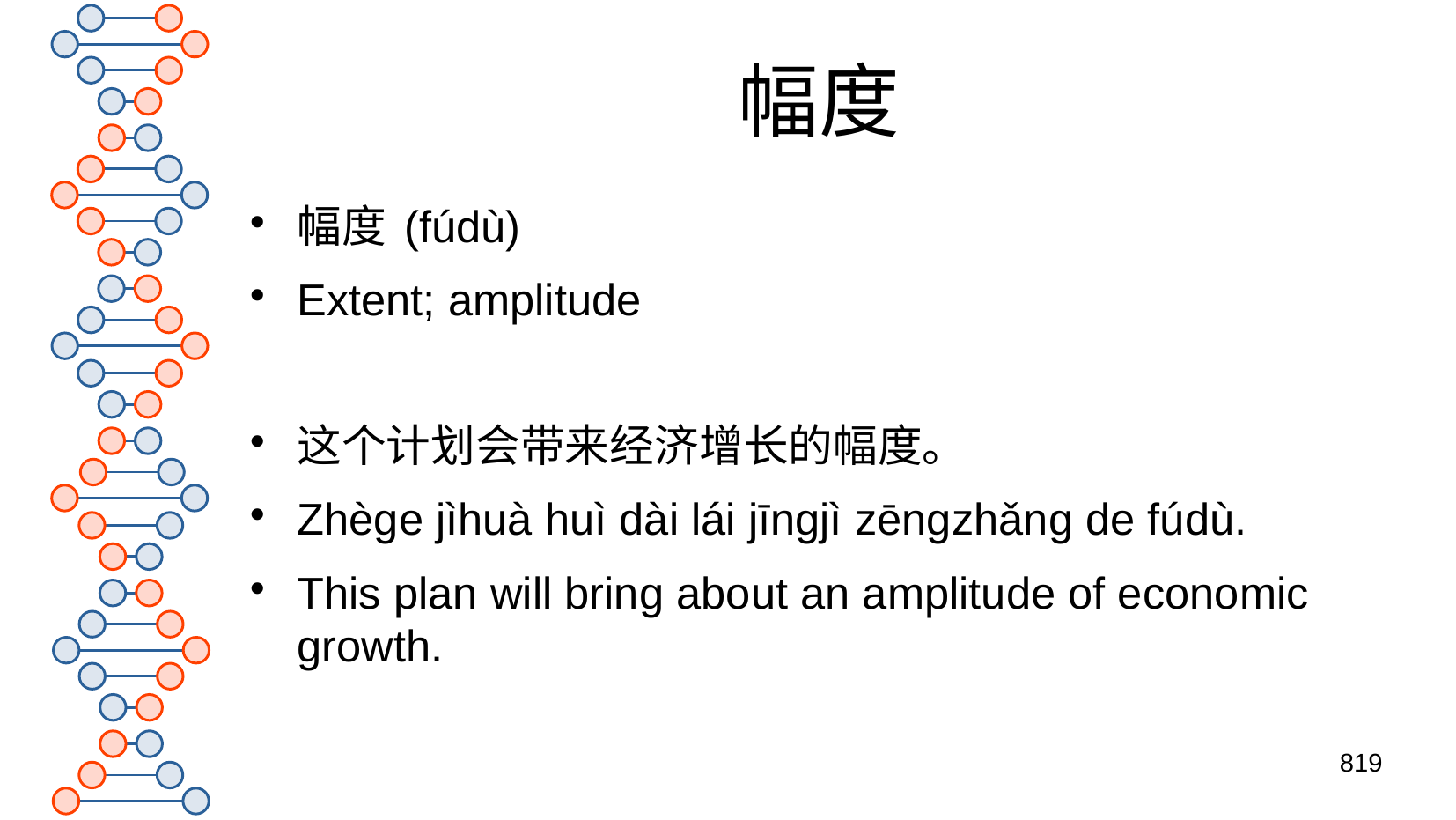

# 幅度
幅度 (fúdù)
Extent; amplitude

这个计划会带来经济增长的幅度。
Zhège jìhuà huì dài lái jīngjì zēngzhǎng de fúdù.
This plan will bring about an amplitude of economic growth.

819